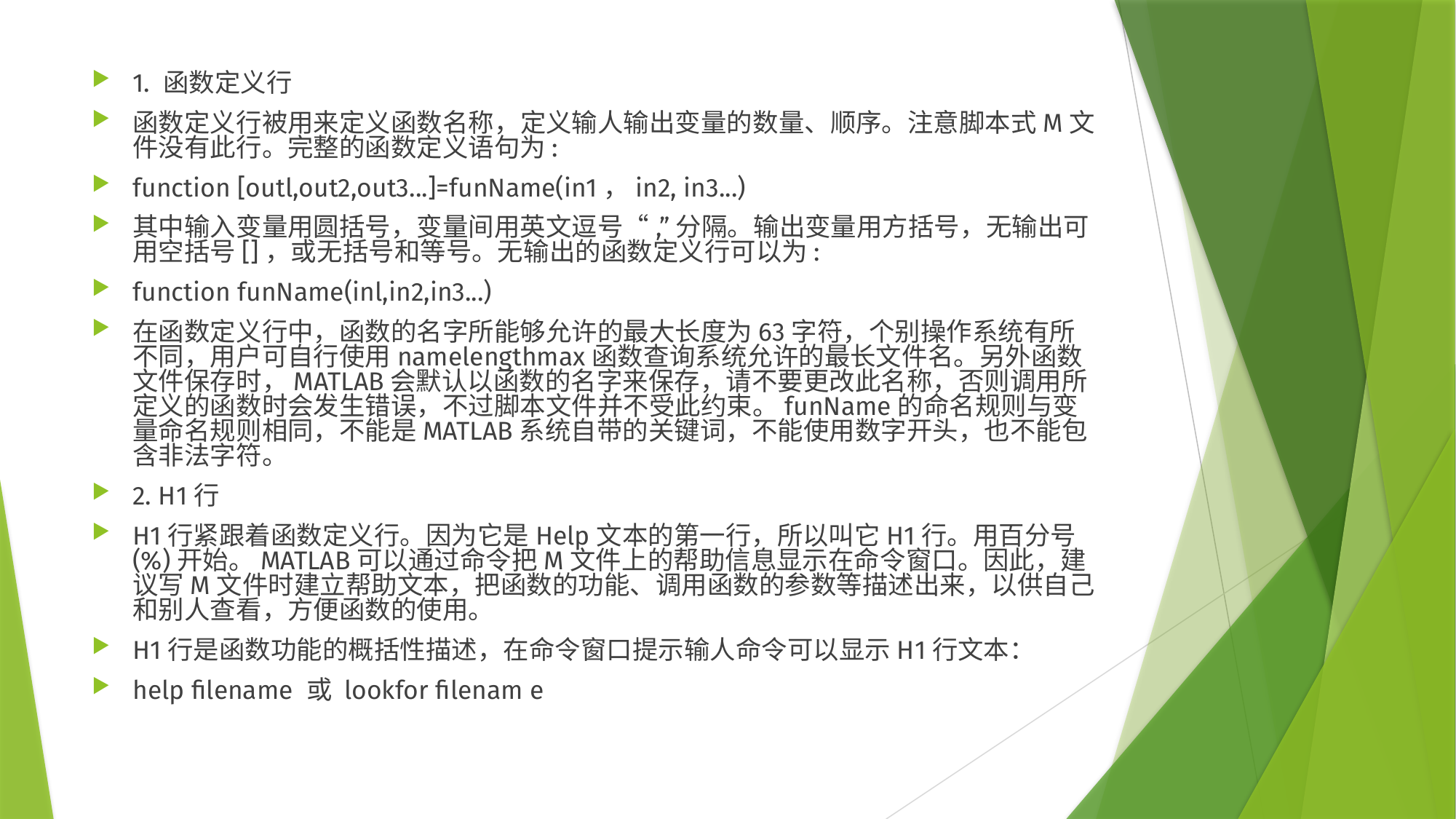

1. 函数定义行
函数定义行被用来定义函数名称，定义输人输出变量的数量、顺序。注意脚本式M文件没有此行。完整的函数定义语句为:
function [outl,out2,out3...]=funName(in1，in2, in3...)
其中输入变量用圆括号，变量间用英文逗号“,”分隔。输出变量用方括号，无输出可用空括号[]，或无括号和等号。无输出的函数定义行可以为:
function funName(inl,in2,in3...)
在函数定义行中，函数的名字所能够允许的最大长度为63字符，个别操作系统有所不同，用户可自行使用namelengthmax函数查询系统允许的最长文件名。另外函数文件保存时，MATLAB会默认以函数的名字来保存，请不要更改此名称，否则调用所定义的函数时会发生错误，不过脚本文件并不受此约束。funName的命名规则与变量命名规则相同，不能是MATLAB系统自带的关键词，不能使用数字开头，也不能包含非法字符。
2. H1行
H1行紧跟着函数定义行。因为它是Help文本的第一行，所以叫它H1行。用百分号(%)开始。MATLAB可以通过命令把M文件上的帮助信息显示在命令窗口。因此，建议写M文件时建立帮助文本，把函数的功能、调用函数的参数等描述出来，以供自己和别人查看，方便函数的使用。
H1行是函数功能的概括性描述，在命令窗口提示输人命令可以显示H1行文本：
help filename 或 lookfor filenam e